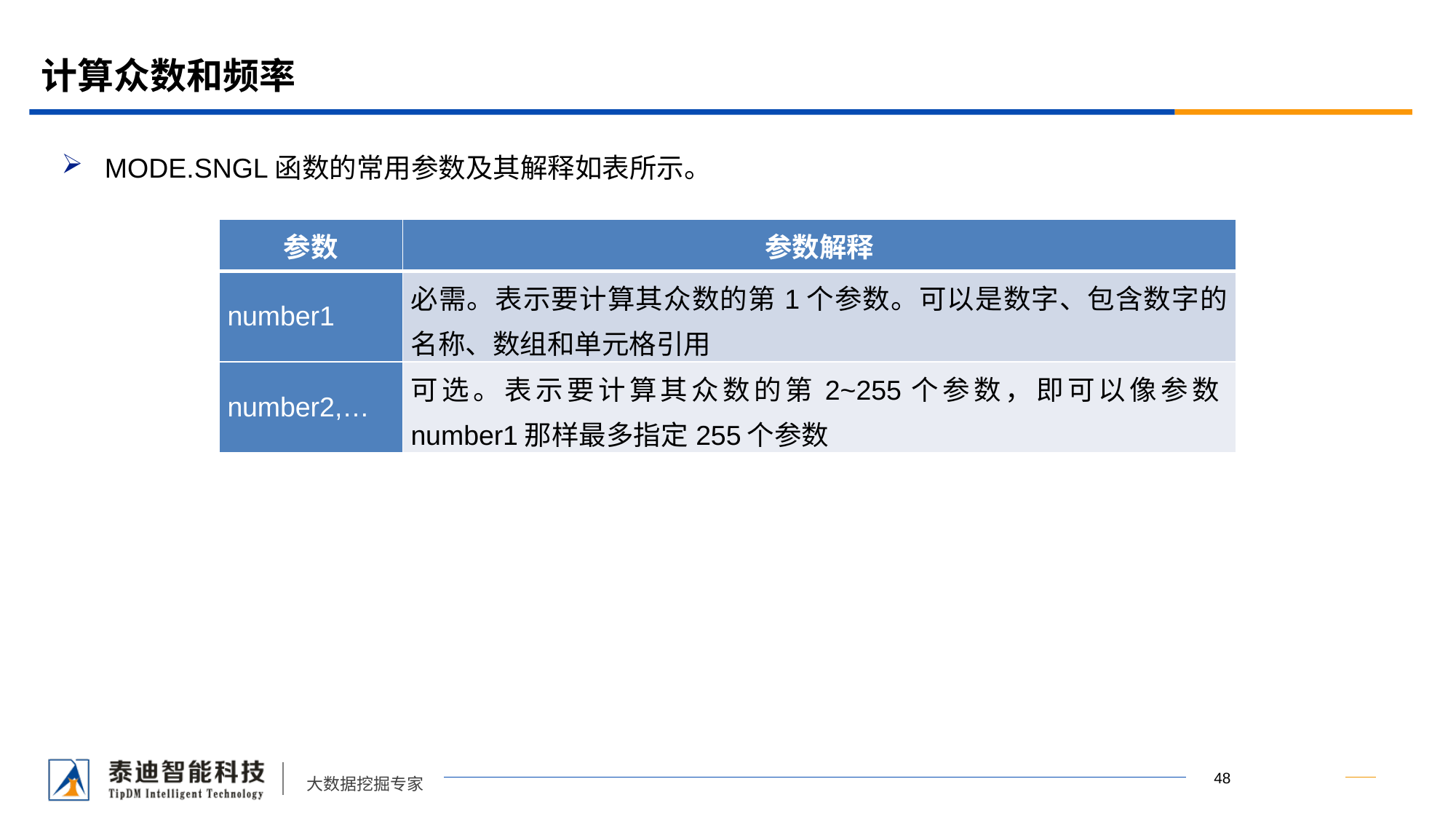

# 计算众数和频率
MODE.SNGL函数的常用参数及其解释如表所示。
| 参数 | 参数解释 |
| --- | --- |
| number1 | 必需。表示要计算其众数的第1个参数。可以是数字、包含数字的名称、数组和单元格引用 |
| number2,… | 可选。表示要计算其众数的第2~255个参数，即可以像参数number1那样最多指定255个参数 |